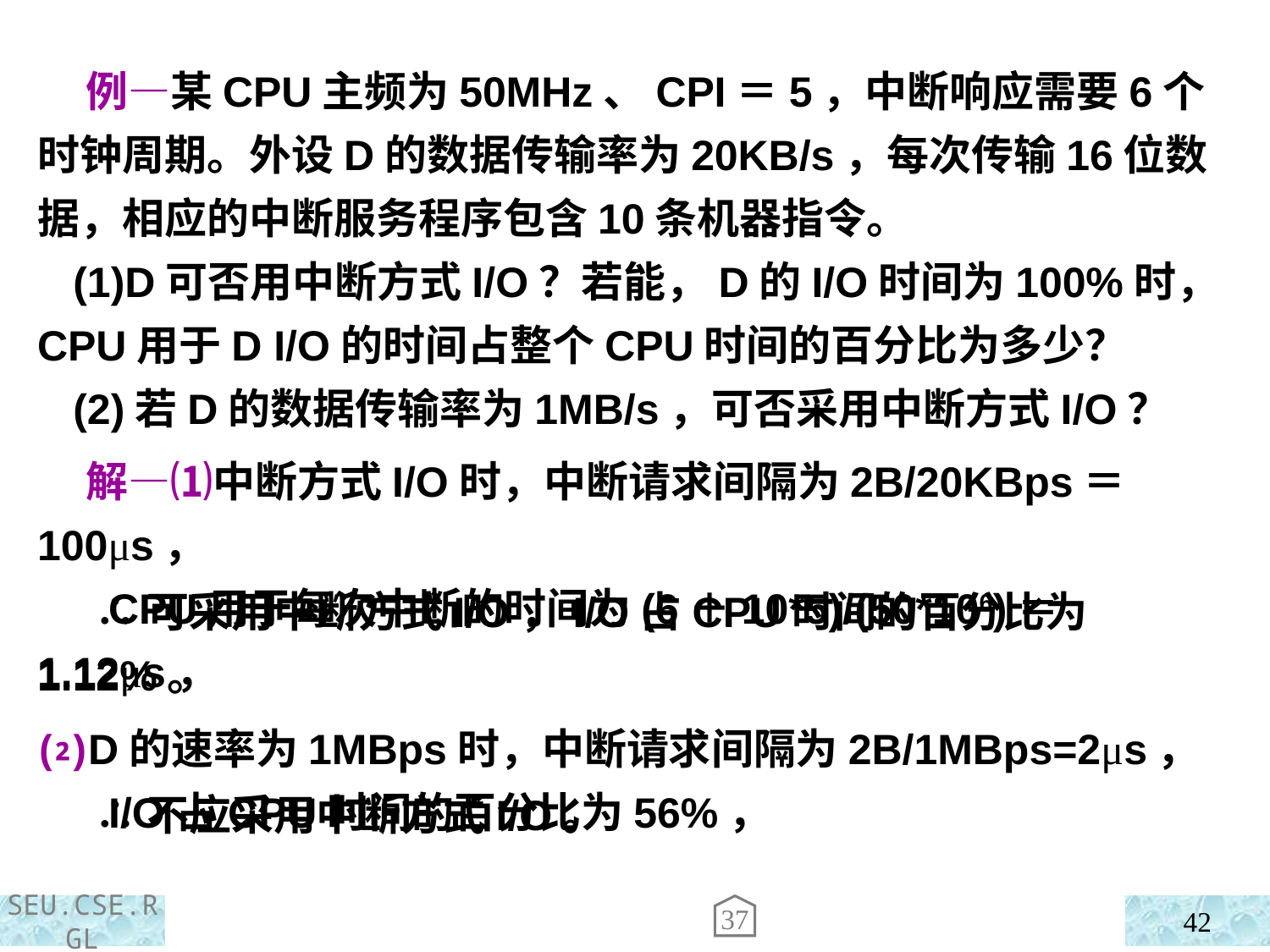

例—某CPU主频为50MHz、CPI＝5，中断响应需要6个时钟周期。外设D的数据传输率为20KB/s，每次传输16位数据，相应的中断服务程序包含10条机器指令。
   (1)D可否用中断方式I/O？若能，D的I/O时间为100%时，CPU用于D I/O的时间占整个CPU时间的百分比为多少？
   (2)若D的数据传输率为1MB/s，可否采用中断方式I/O？
    解—⑴中断方式I/O时，中断请求间隔为2B/20KBps＝100μs，
      CPU用于每次中断的时间为(6＋10*5)/(50*106)＝1.12μs，
      ∴可采用中断方式I/O，I/O占CPU时间的百分比为1.12%。
    ⑵D的速率为1MBps时，中断请求间隔为2B/1MBps=2μs，
      I/O占CPU时间的百分比为56%，
      ∴不应采用中断方式I/O。
37
42